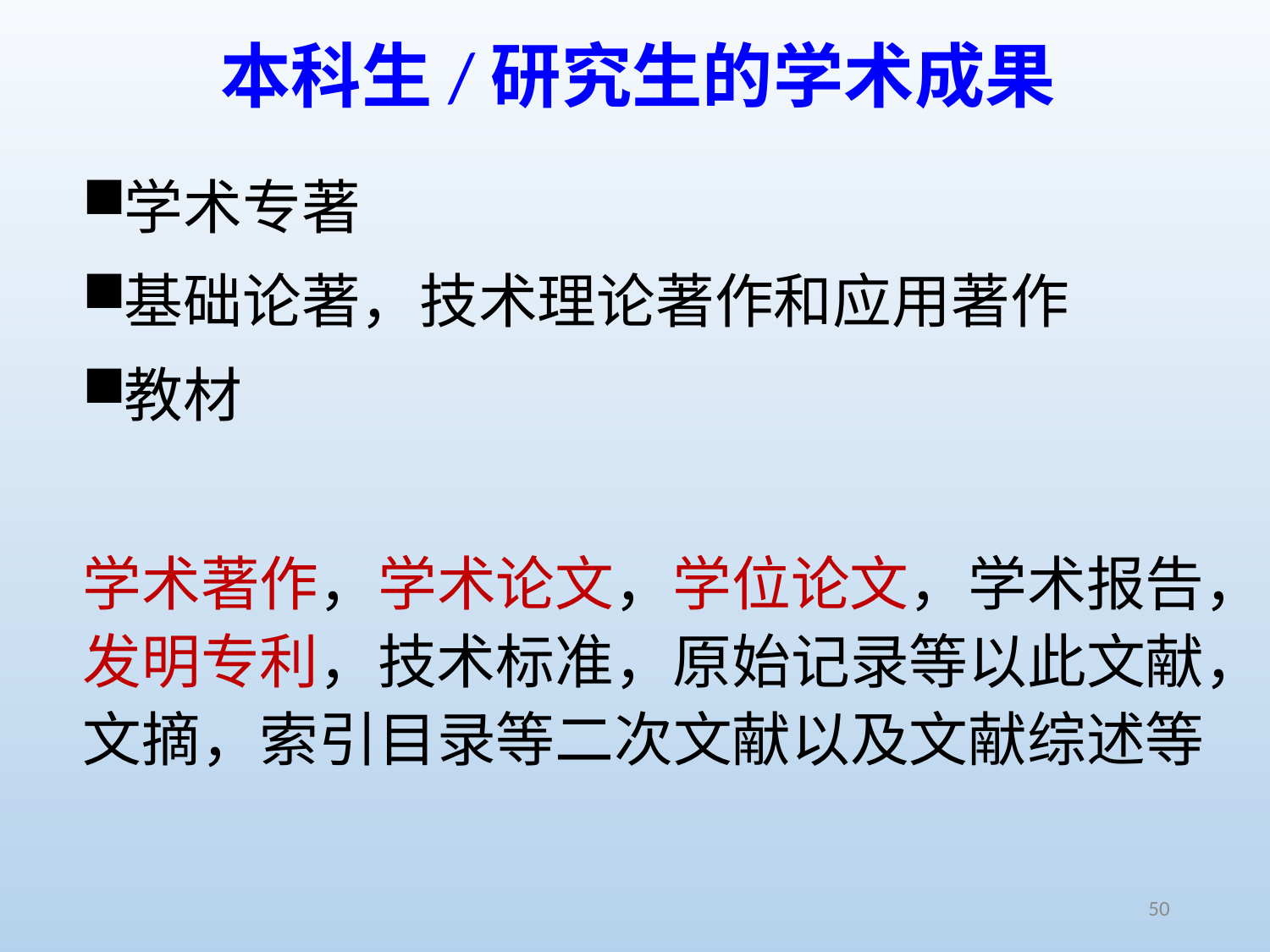

# 本科生/研究生的学术成果
学术专著
基础论著，技术理论著作和应用著作
教材

学术著作，学术论文，学位论文，学术报告，发明专利，技术标准，原始记录等以此文献，文摘，索引目录等二次文献以及文献综述等
50